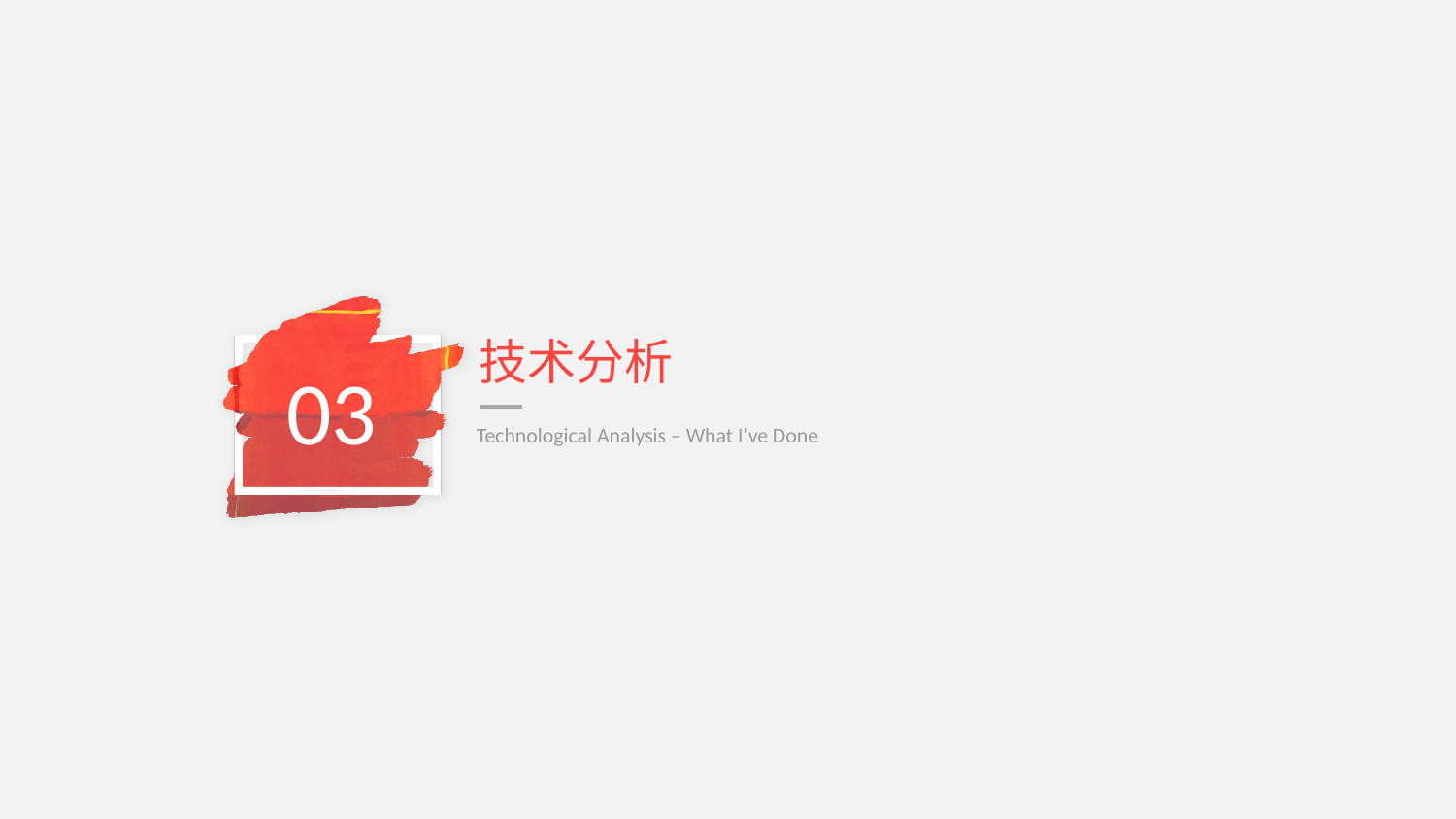

技术分析
03
Technological Analysis – What I’ve Done